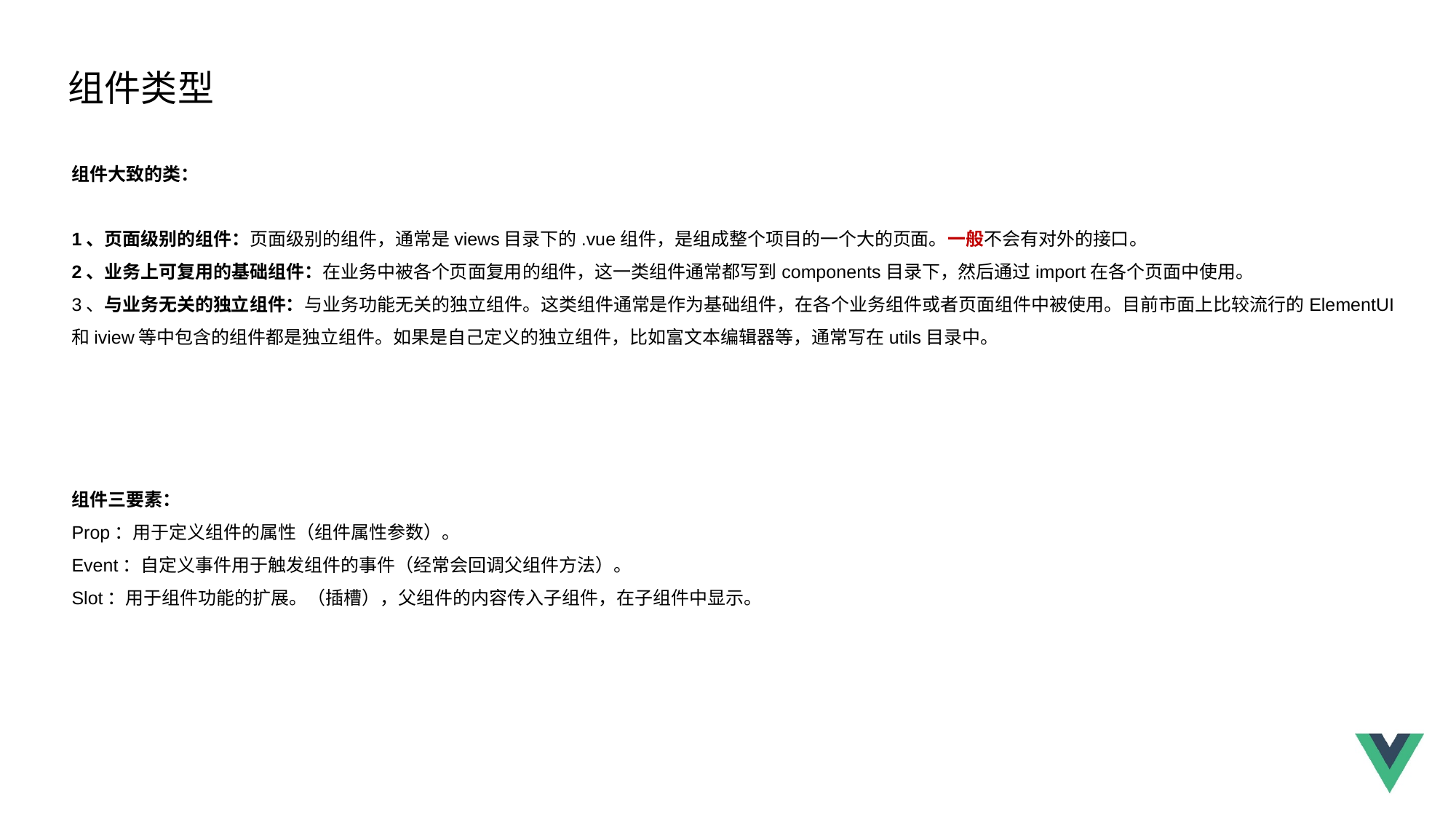

组件类型
组件大致的类：

1、页面级别的组件：页面级别的组件，通常是views目录下的.vue组件，是组成整个项目的一个大的页面。一般不会有对外的接口。
2、业务上可复用的基础组件：在业务中被各个页面复用的组件，这一类组件通常都写到components目录下，然后通过import在各个页面中使用。
3、与业务无关的独立组件：与业务功能无关的独立组件。这类组件通常是作为基础组件，在各个业务组件或者页面组件中被使用。目前市面上比较流行的ElementUI和iview等中包含的组件都是独立组件。如果是自己定义的独立组件，比如富文本编辑器等，通常写在utils目录中。
组件三要素：
Prop：用于定义组件的属性（组件属性参数）。
Event：自定义事件用于触发组件的事件（经常会回调父组件方法）。
Slot：用于组件功能的扩展。（插槽），父组件的内容传入子组件，在子组件中显示。